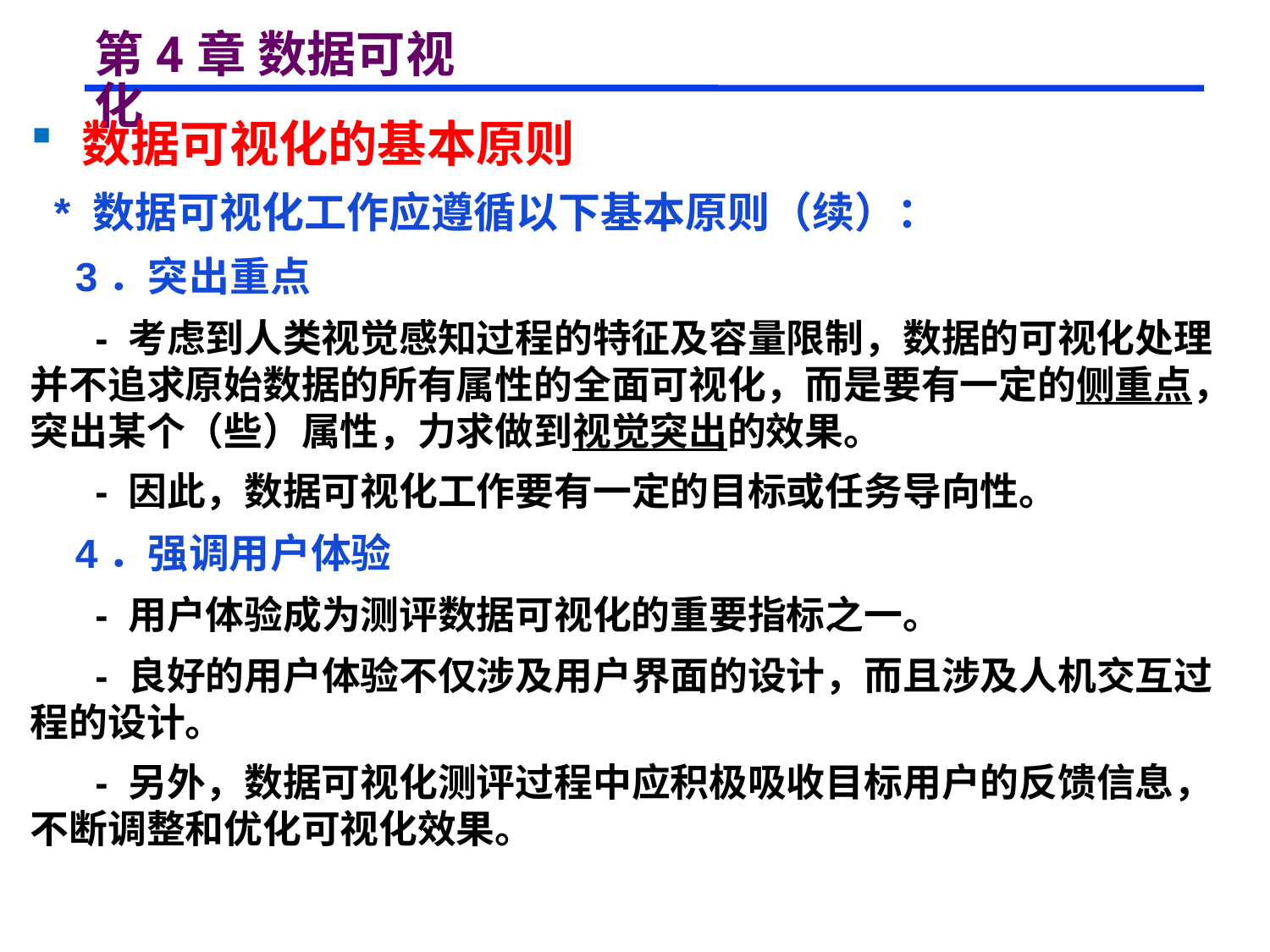

# 第4章 数据可视化
 数据可视化的基本原则
  * 数据可视化工作应遵循以下基本原则（续）：
    3．突出重点
      - 考虑到人类视觉感知过程的特征及容量限制，数据的可视化处理并不追求原始数据的所有属性的全面可视化，而是要有一定的侧重点，突出某个（些）属性，力求做到视觉突出的效果。
      - 因此，数据可视化工作要有一定的目标或任务导向性。
    4．强调用户体验
      - 用户体验成为测评数据可视化的重要指标之一。
      - 良好的用户体验不仅涉及用户界面的设计，而且涉及人机交互过程的设计。
      - 另外，数据可视化测评过程中应积极吸收目标用户的反馈信息，不断调整和优化可视化效果。